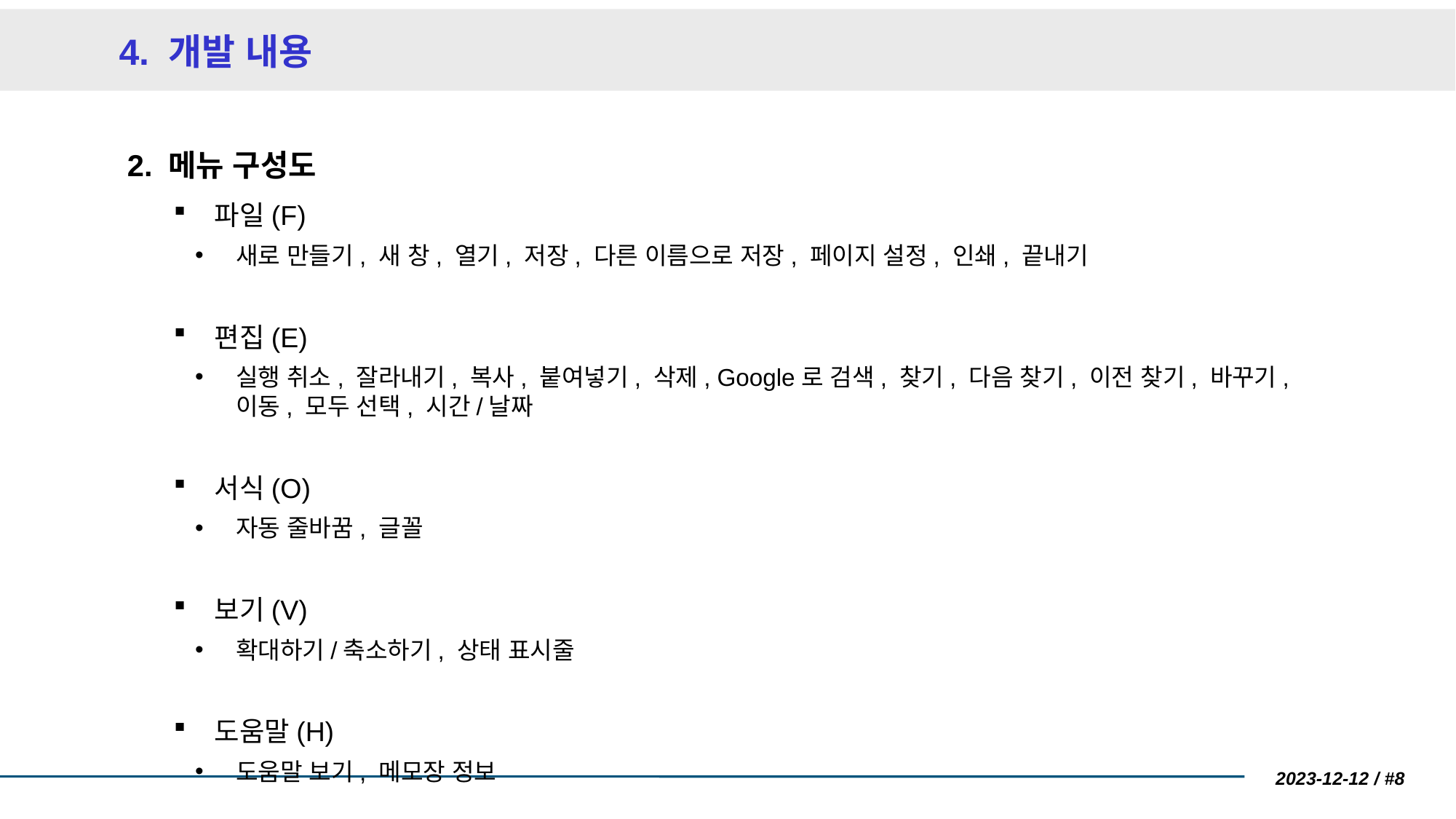

# 4. 개발 내용
 2. 메뉴 구성도
파일(F)
새로 만들기, 새 창, 열기, 저장, 다른 이름으로 저장, 페이지 설정, 인쇄, 끝내기

편집(E)
실행 취소, 잘라내기, 복사, 붙여넣기, 삭제, Google로 검색, 찾기, 다음 찾기, 이전 찾기, 바꾸기, 이동, 모두 선택, 시간/날짜

서식(O)
자동 줄바꿈, 글꼴

보기(V)
확대하기/축소하기, 상태 표시줄

도움말(H)
도움말 보기, 메모장 정보